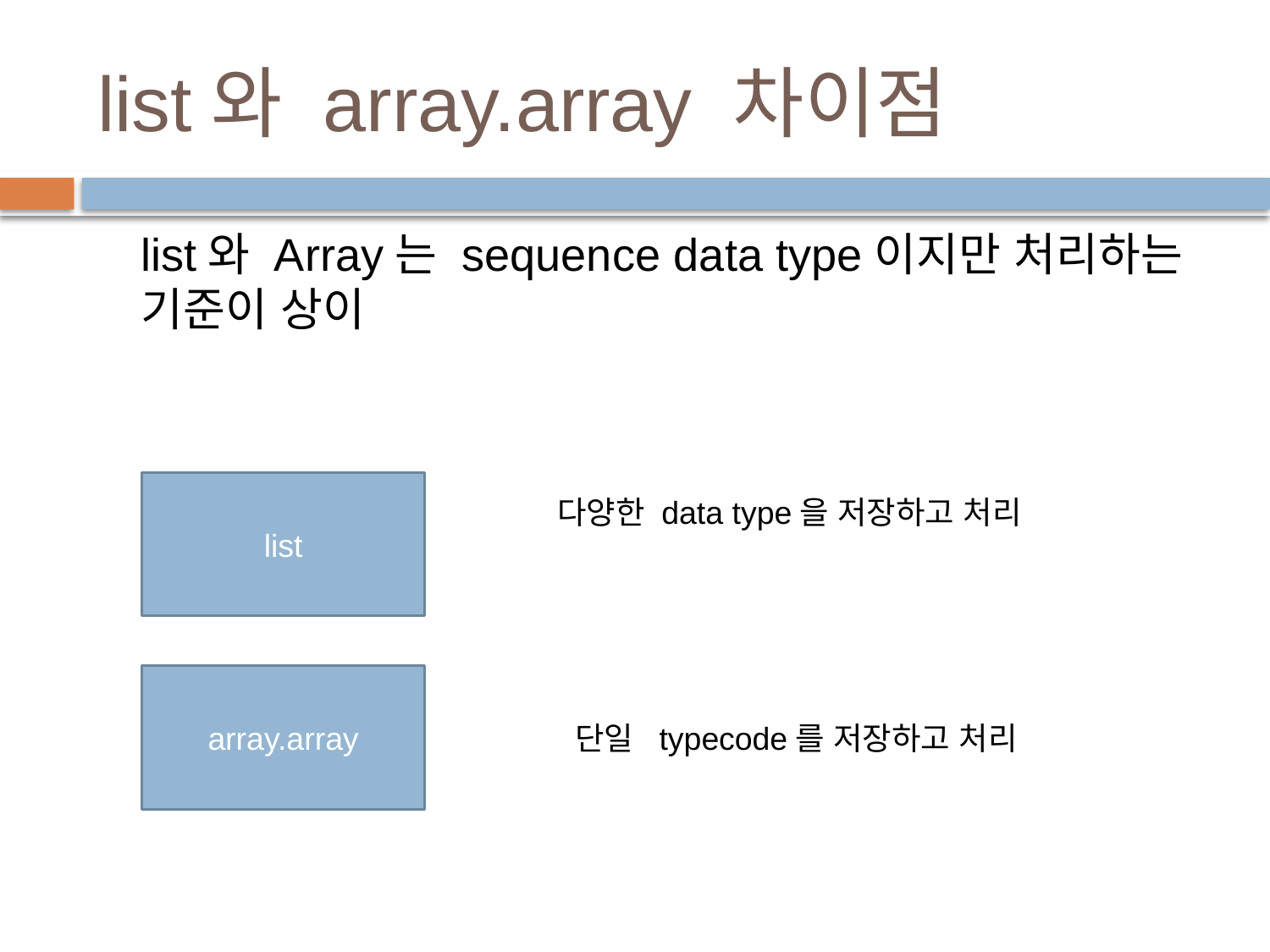

# list와 array.array 차이점
list와 Array는 sequence data type이지만 처리하는 기준이 상이

list
다양한 data type을 저장하고 처리
array.array
단일  typecode를 저장하고 처리